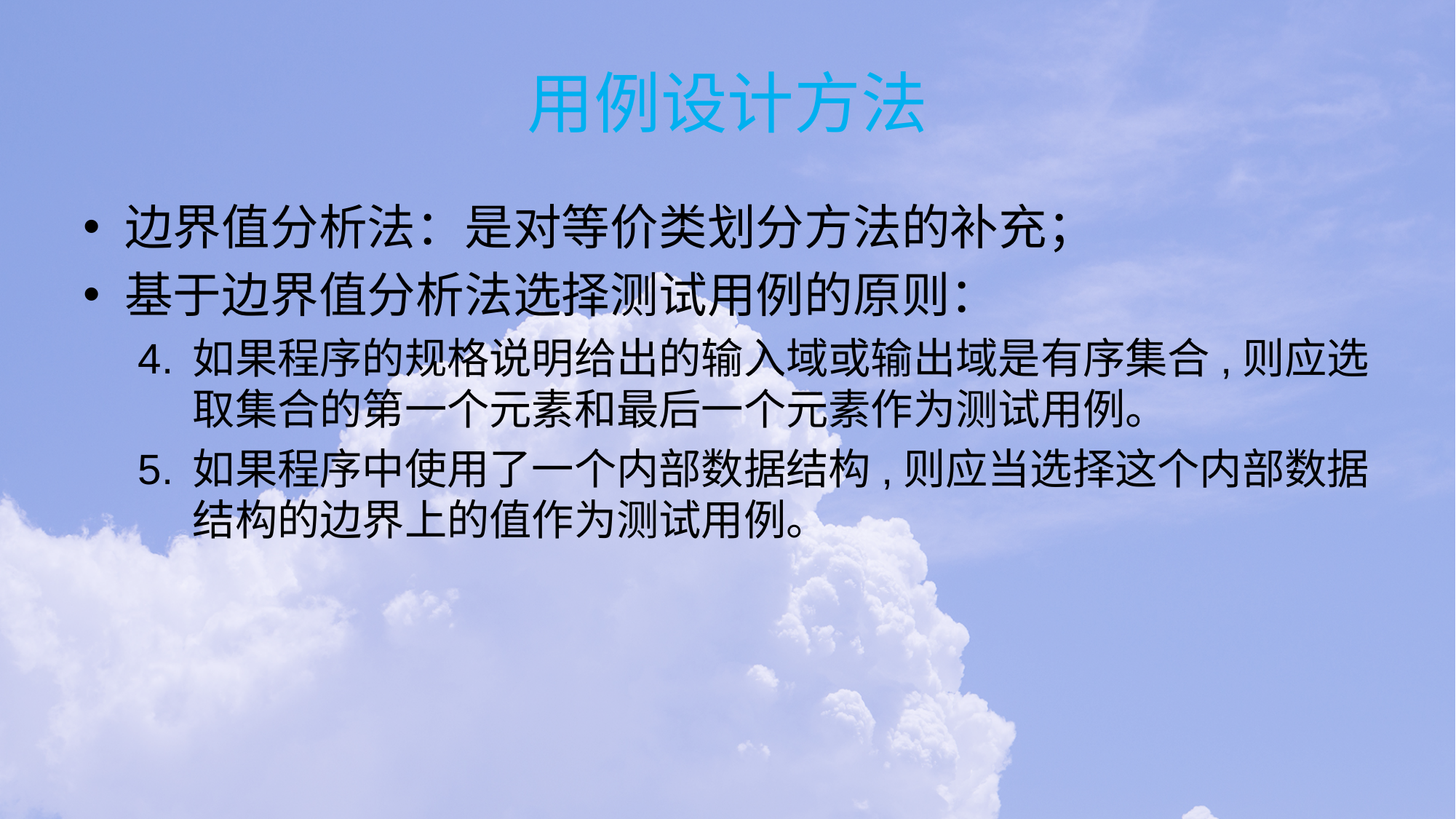

# 用例设计方法
边界值分析法：是对等价类划分方法的补充；
基于边界值分析法选择测试用例的原则：
如果程序的规格说明给出的输入域或输出域是有序集合,则应选取集合的第一个元素和最后一个元素作为测试用例。
如果程序中使用了一个内部数据结构,则应当选择这个内部数据结构的边界上的值作为测试用例。